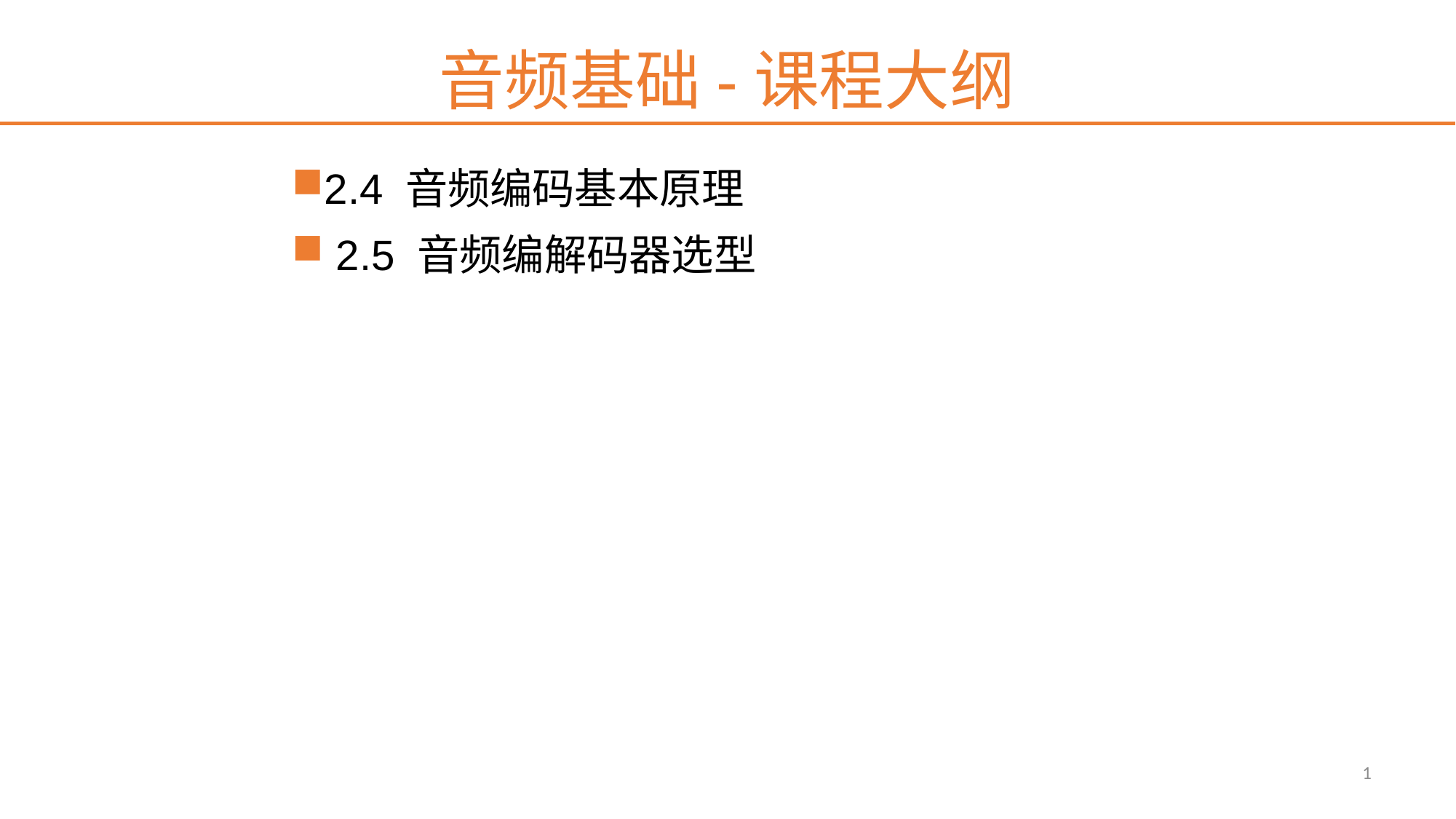

# 音频基础-课程大纲
2.4 音频编码基本原理
 2.5 音频编解码器选型

1